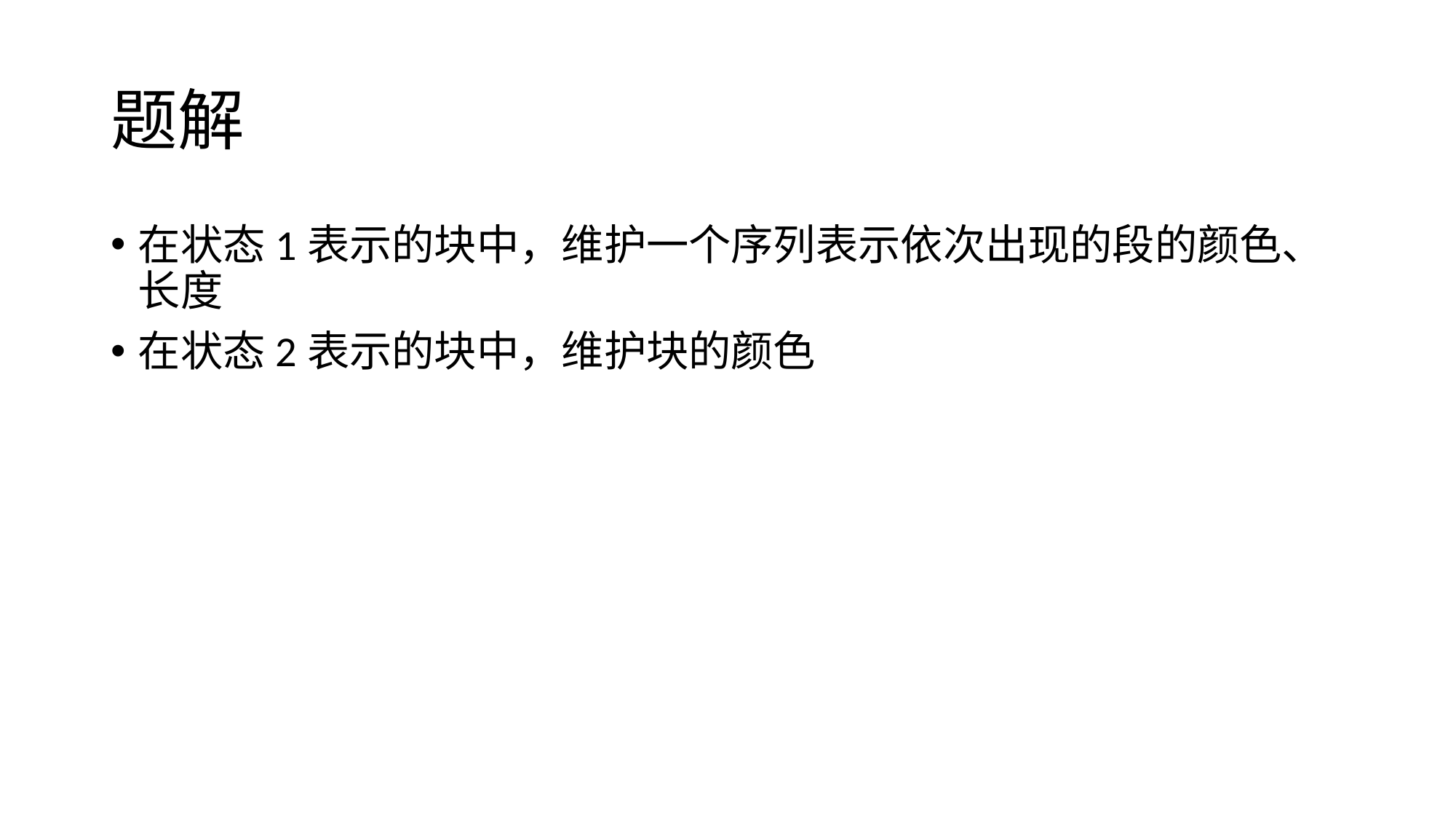

# 题解
在状态1表示的块中，维护一个序列表示依次出现的段的颜色、长度
在状态2表示的块中，维护块的颜色